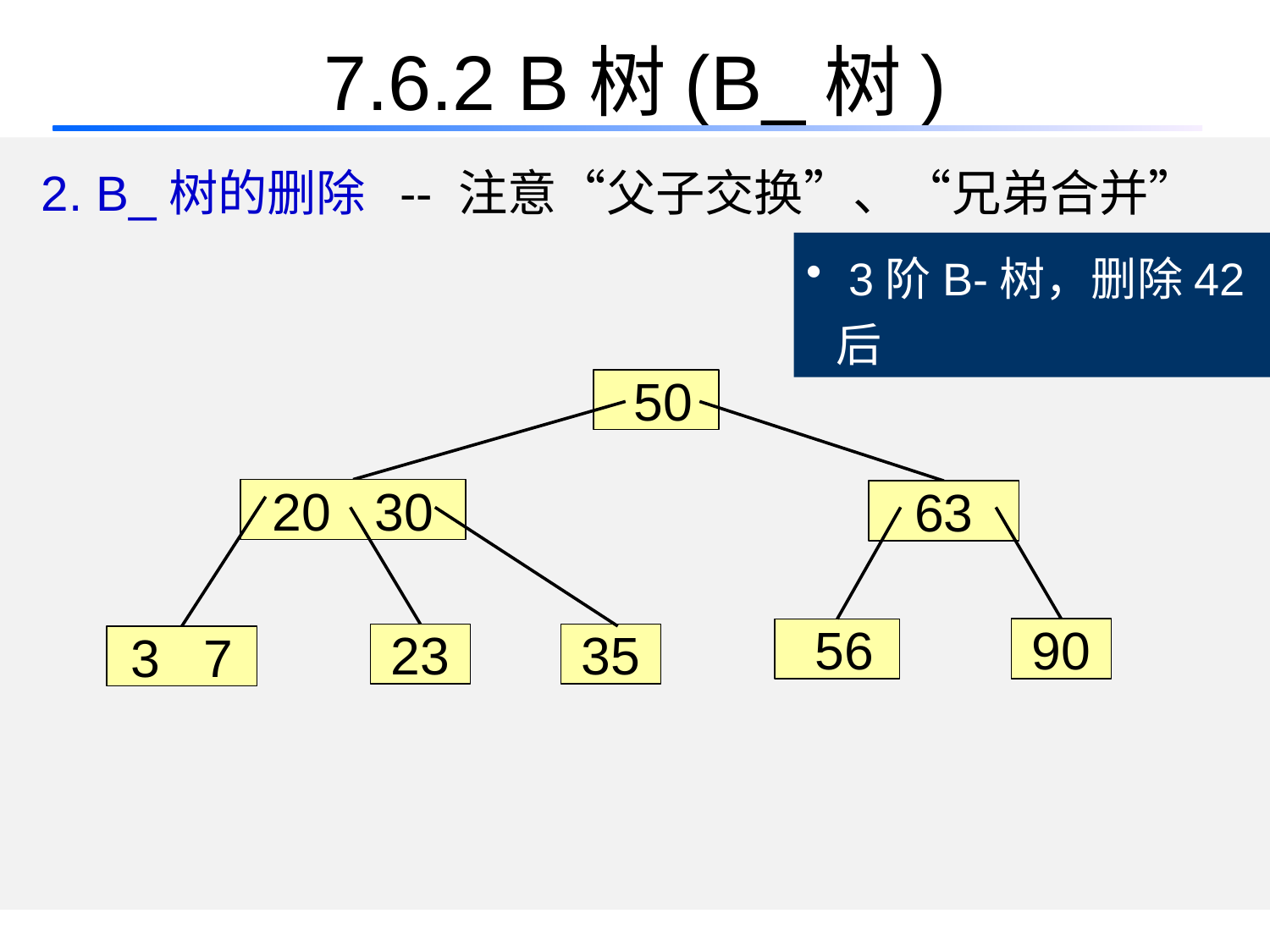

# 7.6.2 B树(B_树)

 2. B_树的删除  -- 注意“父子交换”、“兄弟合并”
 3阶B-树，删除42 后
 50
20   30
63
90
 56
23
35
3   7